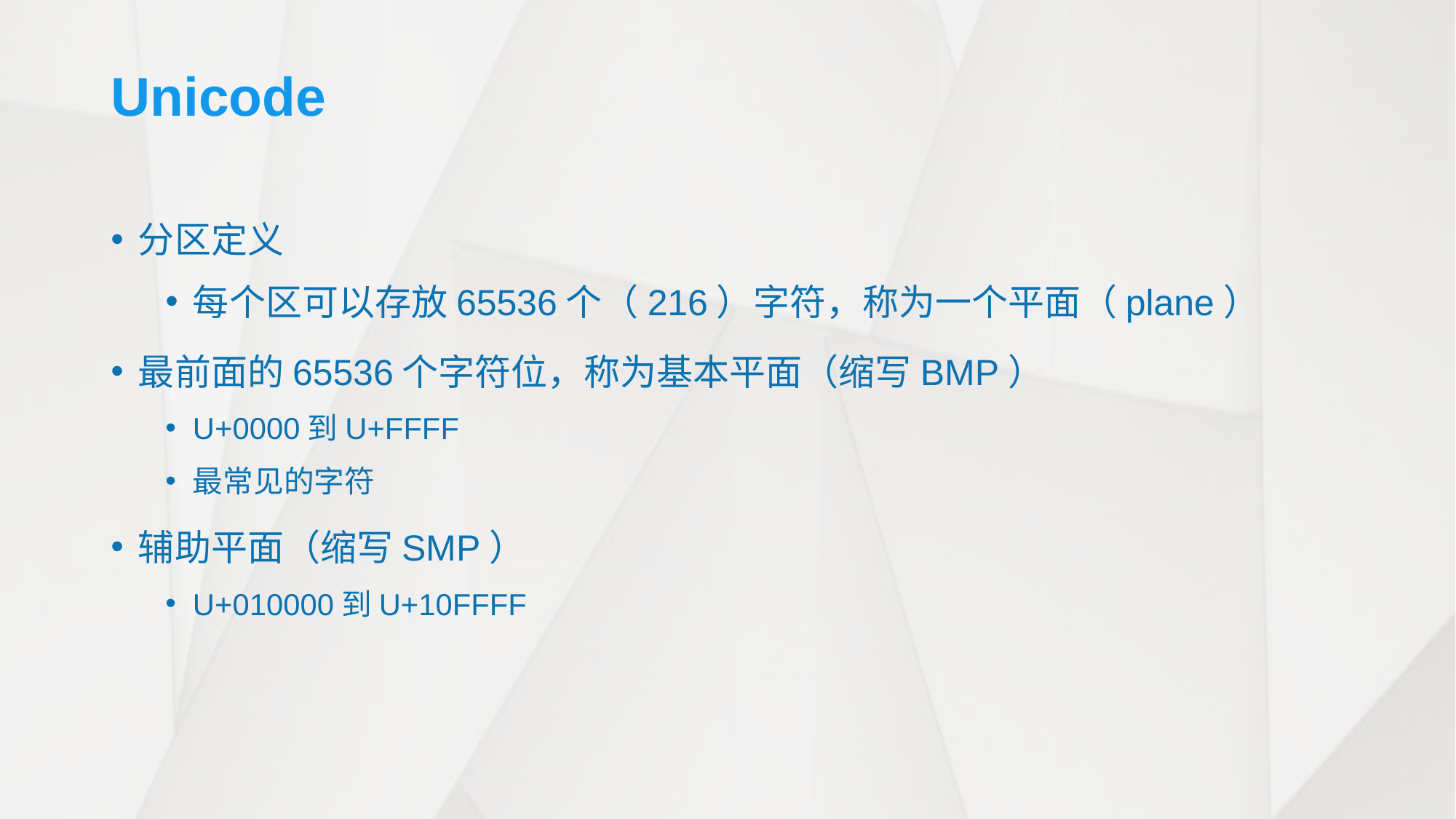

# Unicode
分区定义
每个区可以存放65536个（216）字符，称为一个平面（plane）
最前面的65536个字符位，称为基本平面（缩写BMP）
U+0000到U+FFFF
最常见的字符
辅助平面（缩写SMP）
U+010000到U+10FFFF